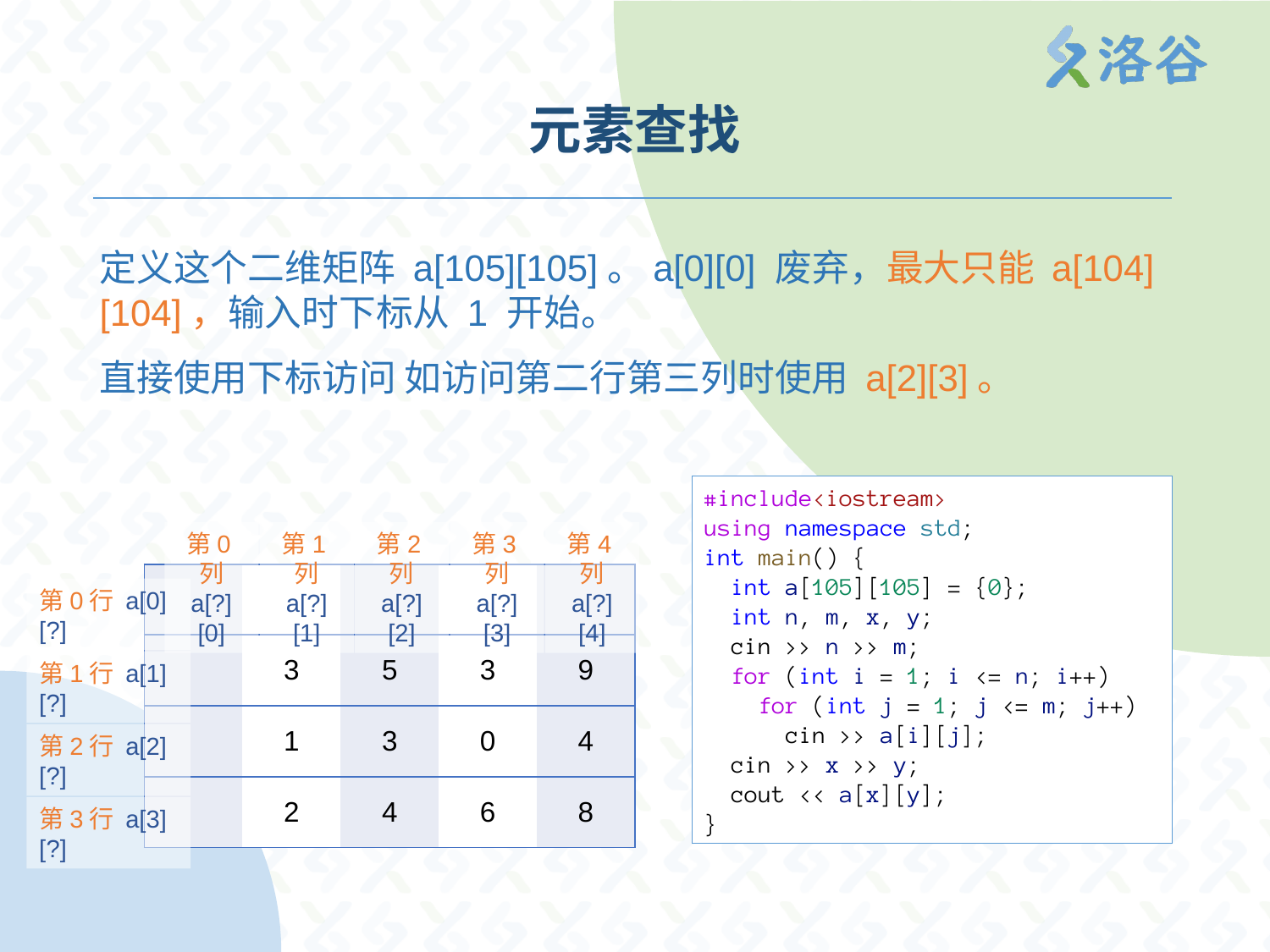

# 元素查找
定义这个二维矩阵 a[105][105]。a[0][0] 废弃，最大只能 a[104][104]，输入时下标从 1 开始。
直接使用下标访问 如访问第二行第三列时使用 a[2][3]。
#include<iostream>
using namespace std;
int main() {
  int a[105][105] = {0};
  int n, m, x, y;
  cin >> n >> m;
  for (int i = 1; i <= n; i++)
    for (int j = 1; j <= m; j++)
      cin >> a[i][j];
  cin >> x >> y;
  cout << a[x][y];
}
第0列
a[?][0]
第1列
a[?][1]
第2列
a[?][2]
第3列
a[?][3]
第4列
a[?][4]
|  |  |  |  |  |
| --- | --- | --- | --- | --- |
|  | 3 | 5 | 3 | 9 |
|  | 1 | 3 | 0 | 4 |
|  | 2 | 4 | 6 | 8 |
第0行 a[0][?]
第1行 a[1][?]
第2行 a[2][?]
第3行 a[3][?]